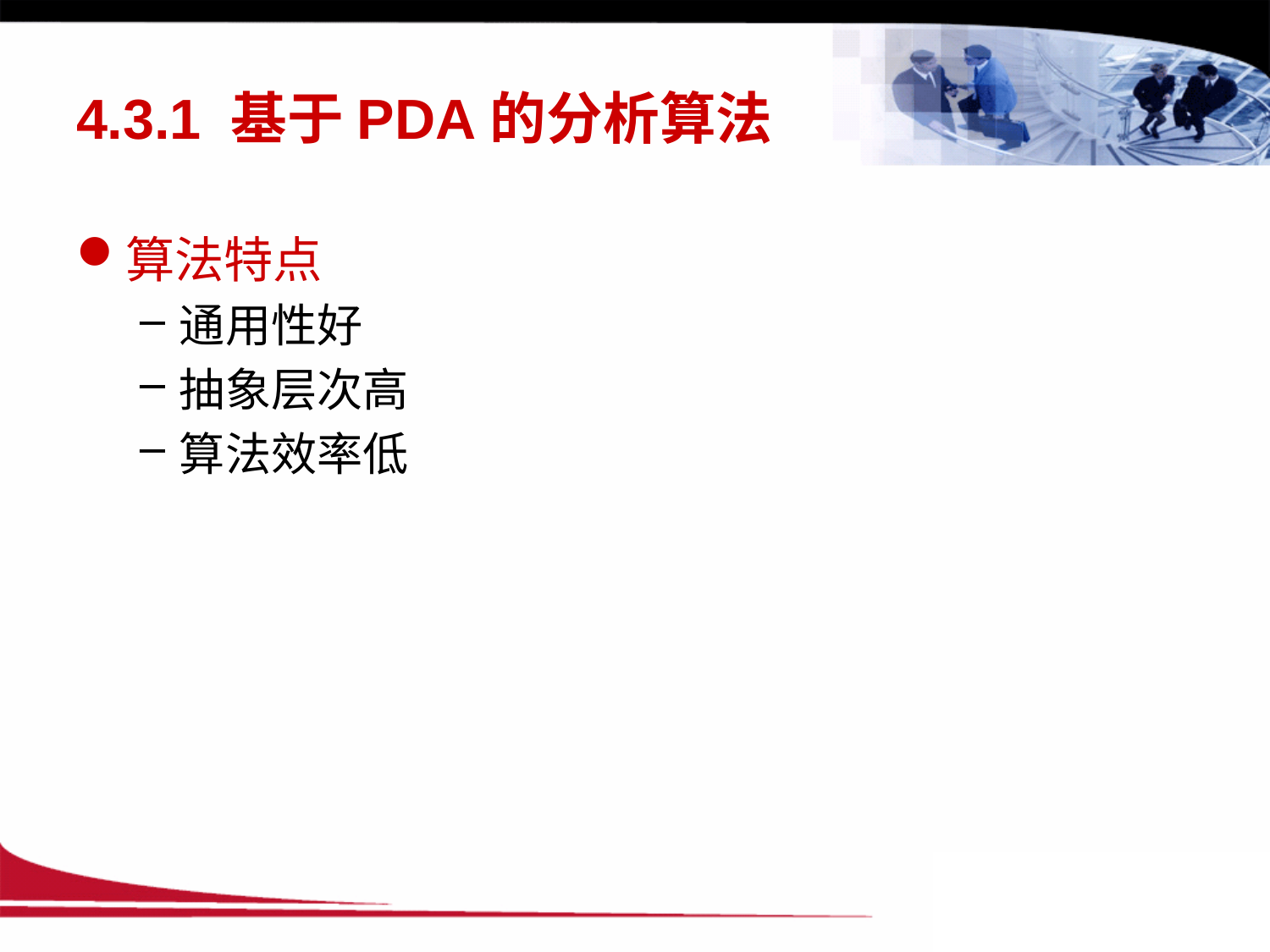

# 4.3.1 基于PDA的分析算法
算法特点
通用性好
抽象层次高
算法效率低